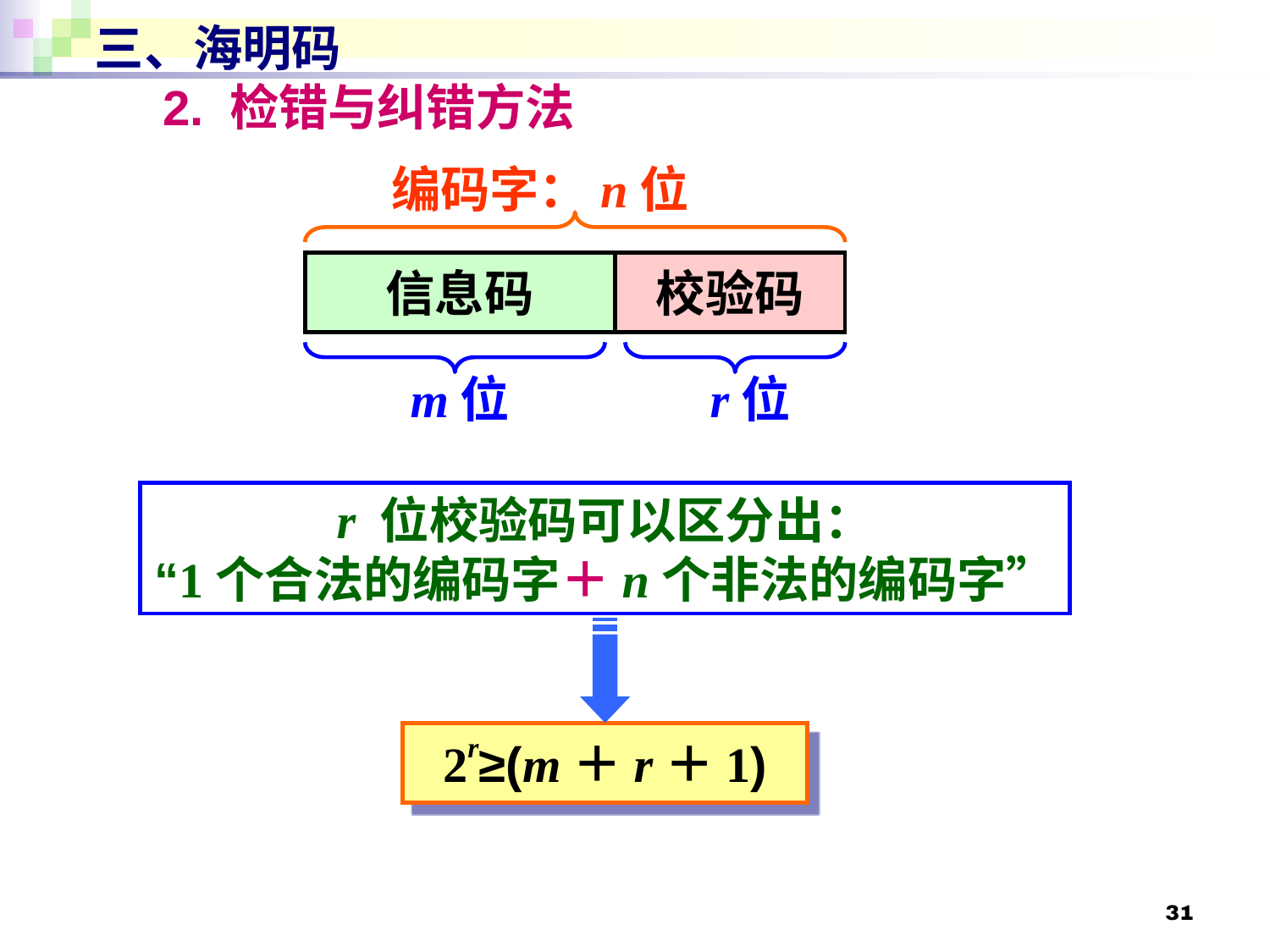

# 三、海明码 2. 检错与纠错方法
编码字：n位

信息码
校验码
m位
r位
r 位校验码可以区分出：
“1个合法的编码字＋n个非法的编码字”

2r≥(m＋r＋1)
31